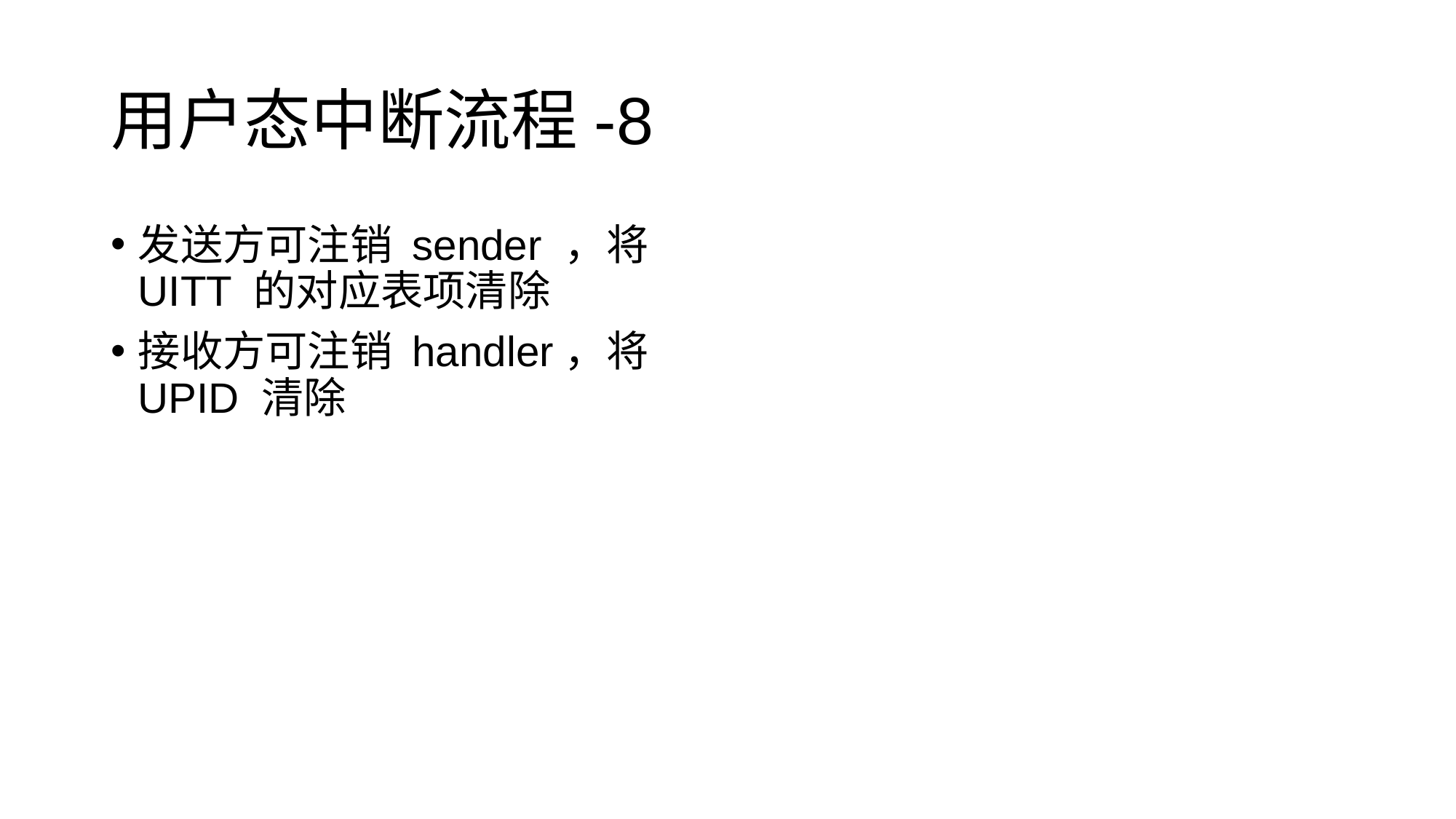

# 用户态中断流程-8
发送方可注销 sender ，将 UITT 的对应表项清除
接收方可注销 handler，将 UPID 清除